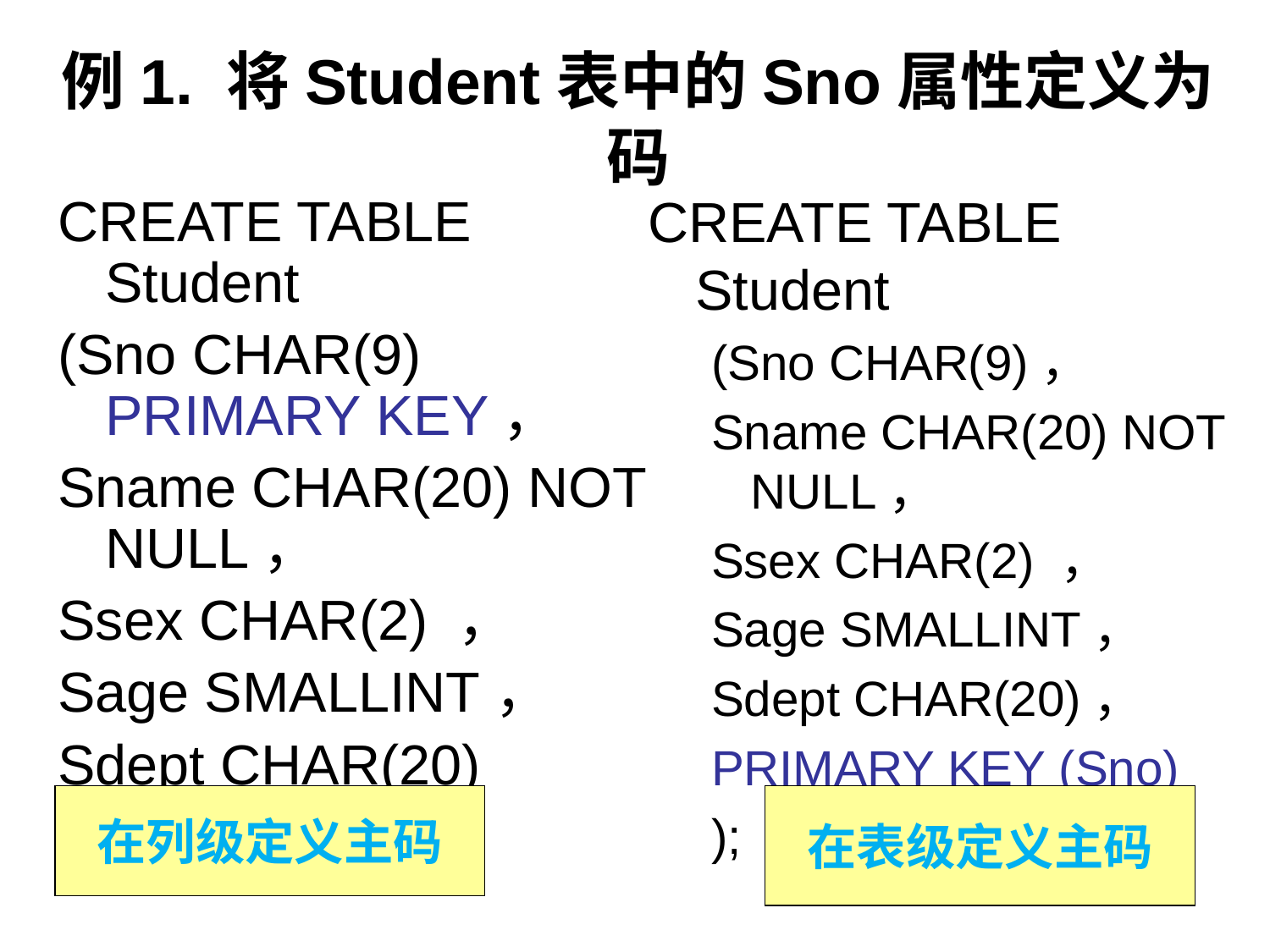

# 例1. 将Student表中的Sno属性定义为码
CREATE TABLE Student
(Sno CHAR(9)，
Sname CHAR(20) NOT NULL，
Ssex CHAR(2) ，
Sage SMALLINT，
Sdept CHAR(20)，
PRIMARY KEY (Sno)
);

CREATE TABLE Student
(Sno CHAR(9) PRIMARY KEY，
Sname CHAR(20) NOT NULL，
Ssex CHAR(2) ，
Sage SMALLINT，
Sdept CHAR(20)
);

在表级定义主码
在列级定义主码
7